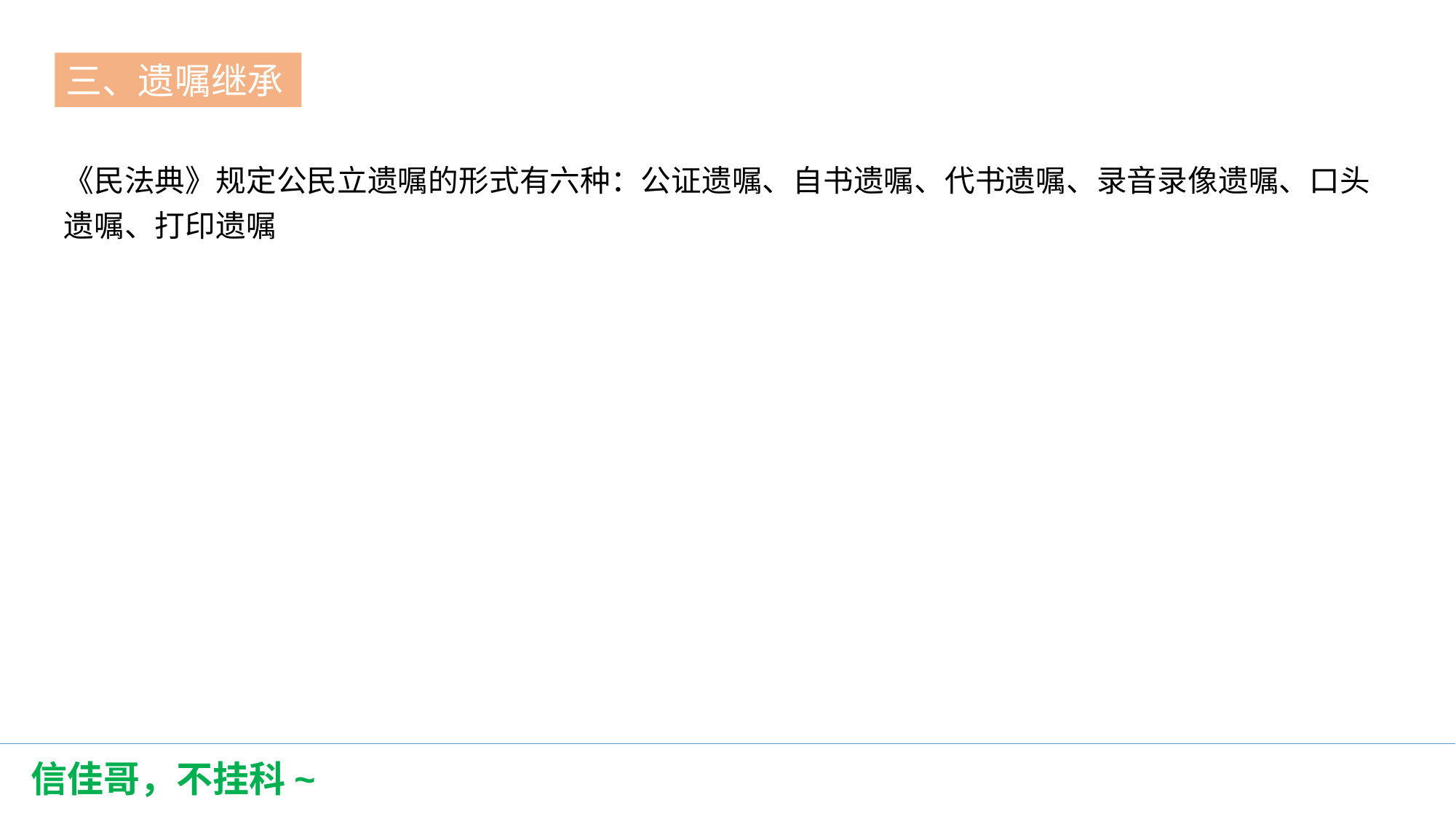

三、遗嘱继承
第一节
《民法典》规定公民立遗嘱的形式有六种：公证遗嘱、自书遗嘱、代书遗嘱、录音录像遗嘱、口头遗嘱、打印遗嘱